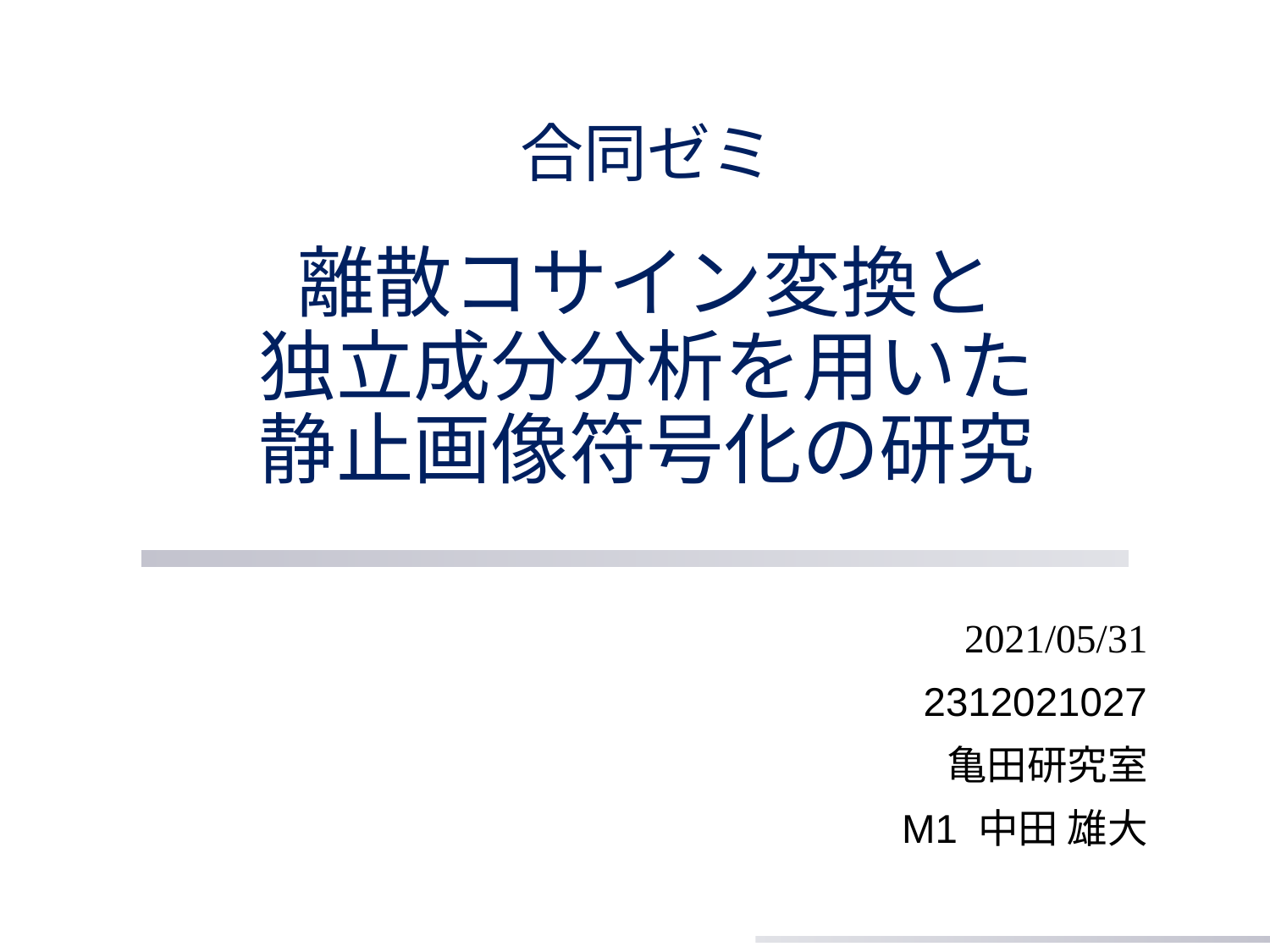

# 合同ゼミ 離散コサイン変換と 独立成分分析を用いた 静止画像符号化の研究
2021/05/31
2312021027
亀田研究室
M1 中田 雄大